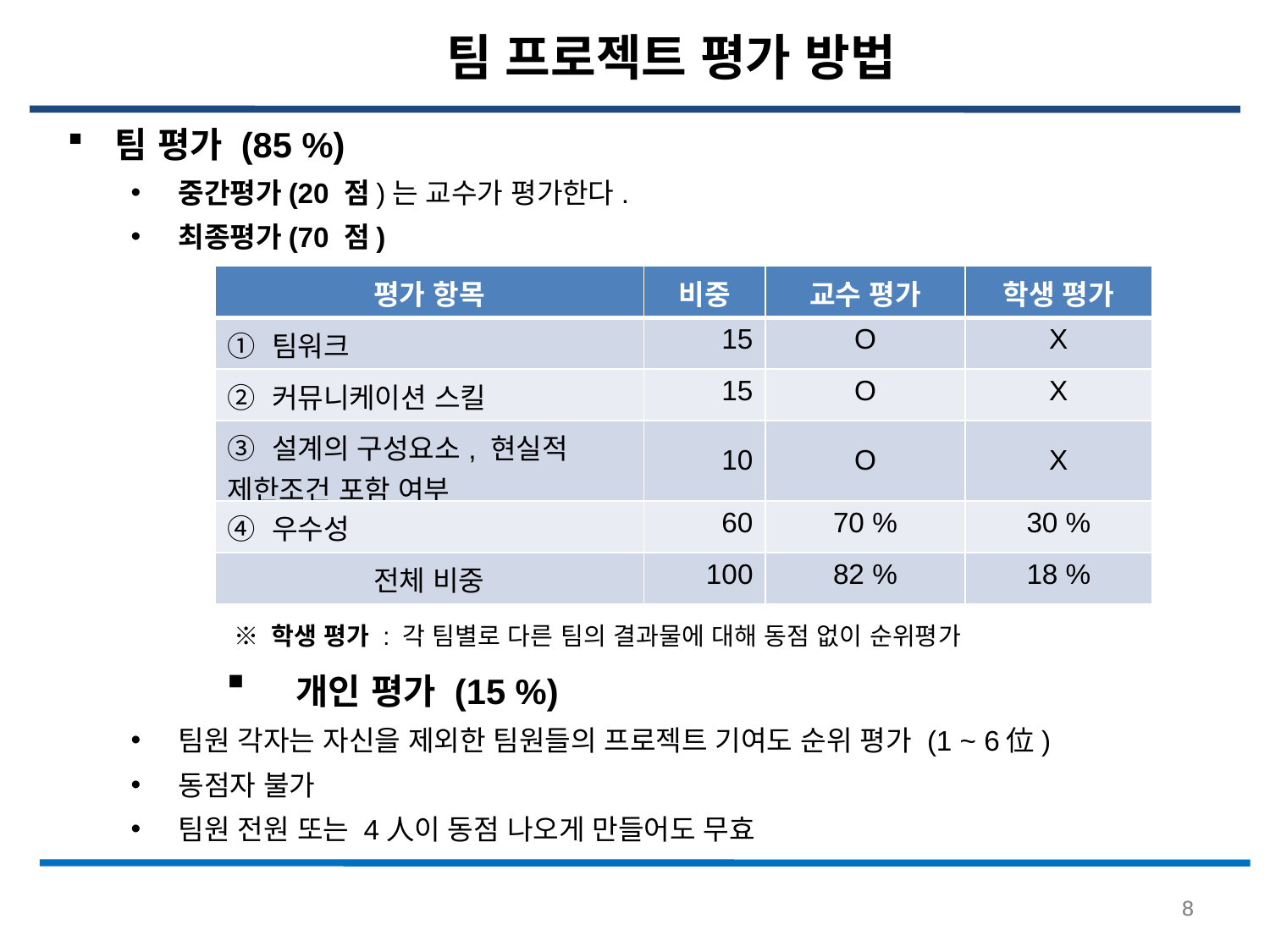

팀 프로젝트 평가 방법
팀 평가 (85 %)
중간평가(20 점)는 교수가 평가한다.
최종평가(70 점)

 ※ 학생 평가 : 각 팀별로 다른 팀의 결과물에 대해 동점 없이 순위평가
 개인 평가 (15 %)
팀원 각자는 자신을 제외한 팀원들의 프로젝트 기여도 순위 평가 (1 ~ 6位)
동점자 불가
팀원 전원 또는 4人이 동점 나오게 만들어도 무효
| 평가 항목 | 비중 | 교수 평가 | 학생 평가 |
| --- | --- | --- | --- |
| ① 팀워크 | 15 | O | X |
| ② 커뮤니케이션 스킬 | 15 | O | X |
| ③ 설계의 구성요소, 현실적 제한조건 포함 여부 | 10 | O | X |
| ④ 우수성 | 60 | 70 % | 30 % |
| 전체 비중 | 100 | 82 % | 18 % |
8
8